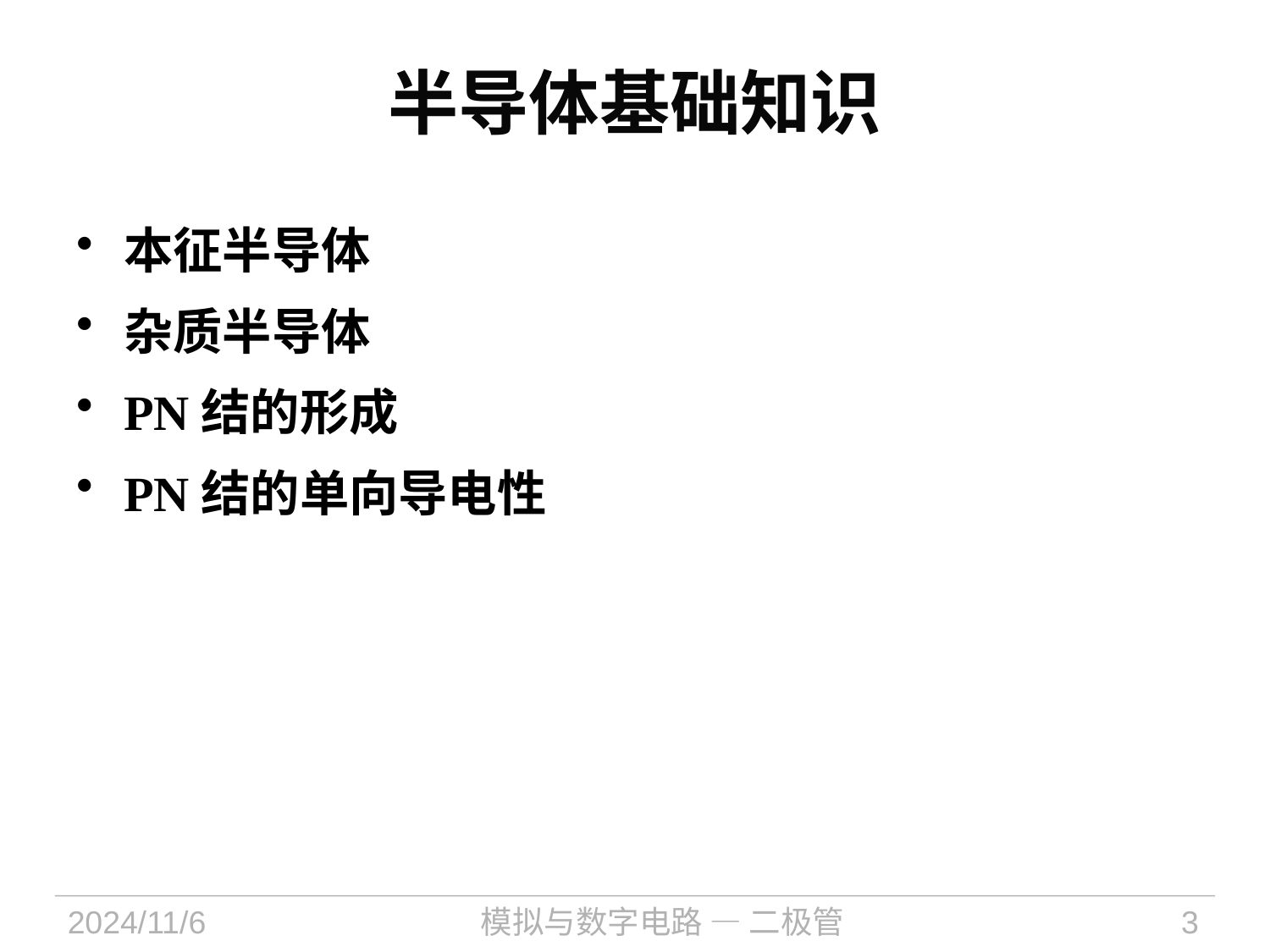

# 半导体基础知识
本征半导体
杂质半导体
PN结的形成
PN结的单向导电性
2024/11/6
模拟与数字电路 — 二极管
3